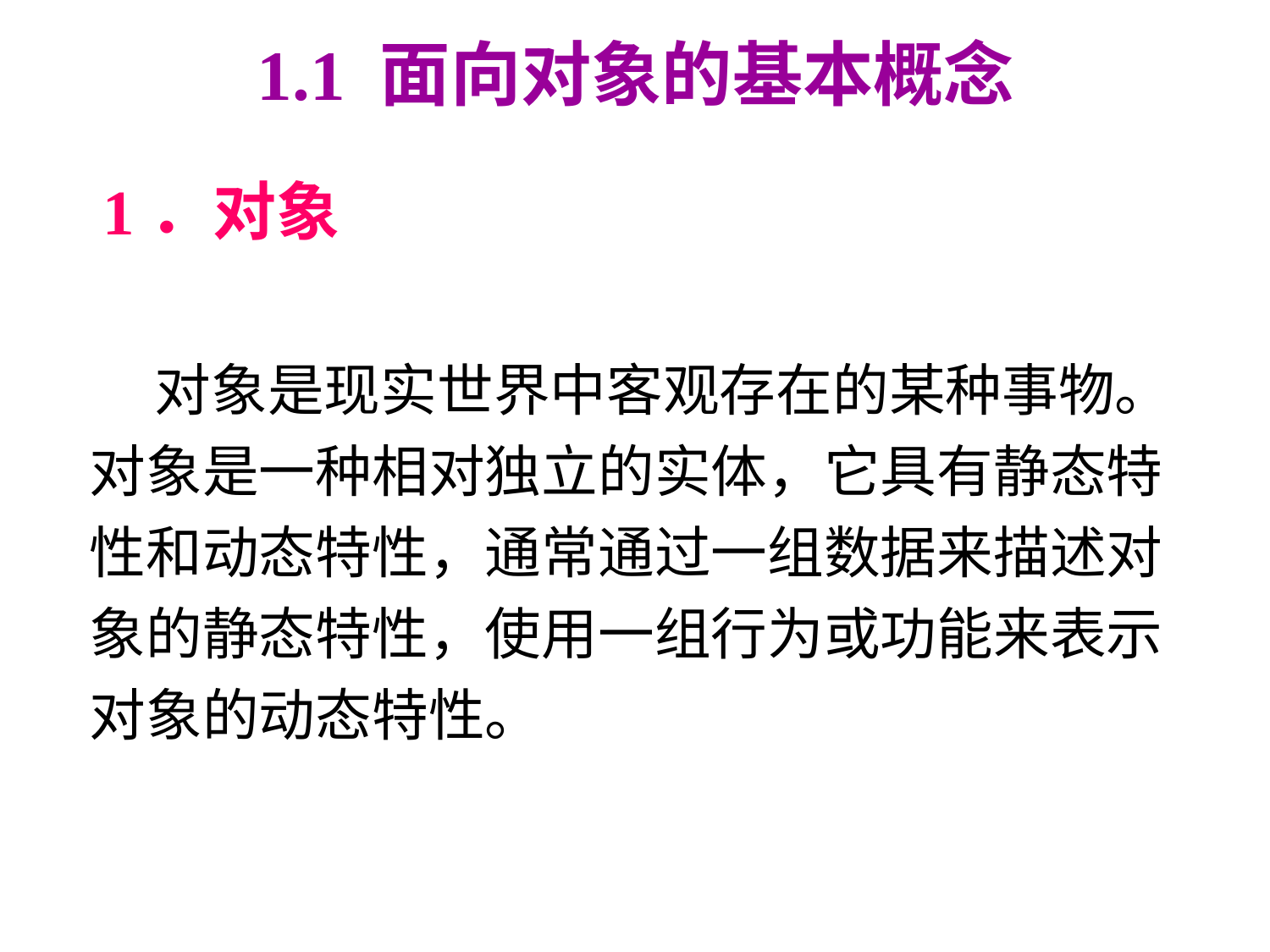

1.1 面向对象的基本概念
1．对象
    对象是现实世界中客观存在的某种事物。对象是一种相对独立的实体，它具有静态特性和动态特性，通常通过一组数据来描述对象的静态特性，使用一组行为或功能来表示对象的动态特性。